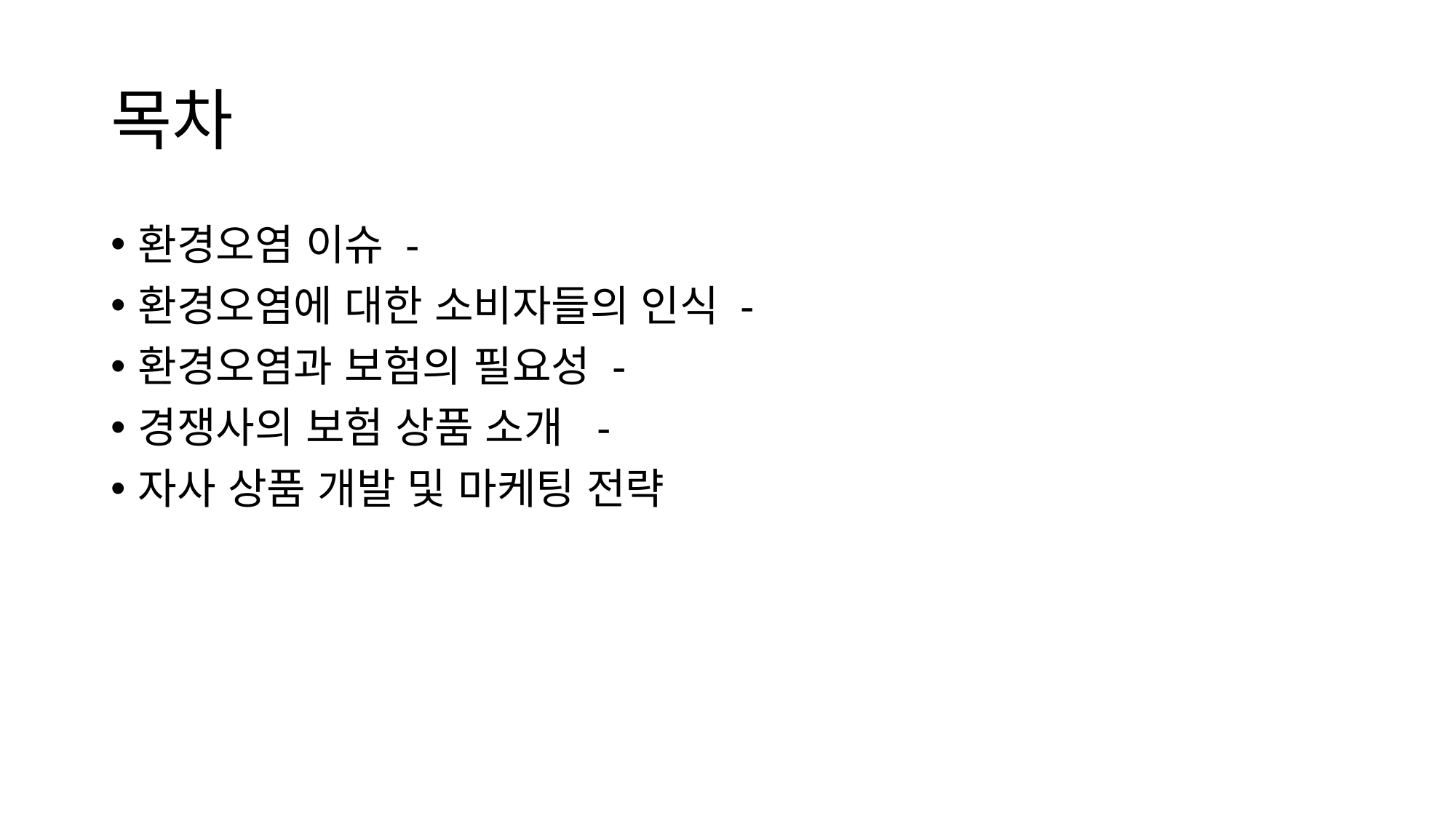

# 목차
환경오염 이슈 -
환경오염에 대한 소비자들의 인식 -
환경오염과 보험의 필요성 -
경쟁사의 보험 상품 소개  -
자사 상품 개발 및 마케팅 전략